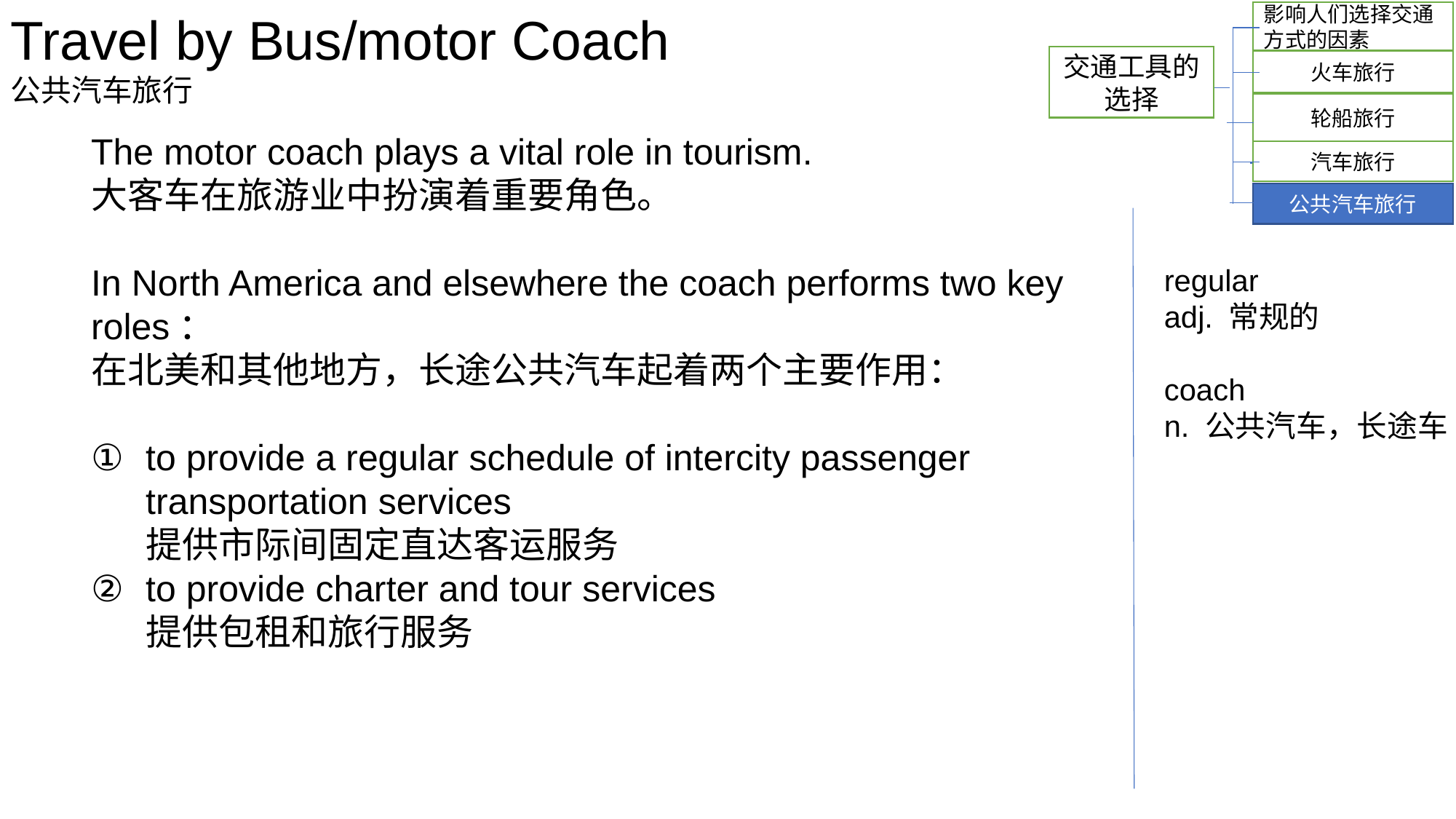

Travel by Bus/motor Coach
公共汽车旅行
影响人们选择交通方式的因素
交通工具的选择
火车旅行
轮船旅行
The motor coach plays a vital role in tourism.
大客车在旅游业中扮演着重要角色。

In North America and elsewhere the coach performs two key roles：
在北美和其他地方，长途公共汽车起着两个主要作用：

to provide a regular schedule of intercity passenger transportation services
提供市际间固定直达客运服务
to provide charter and tour services
提供包租和旅行服务
汽车旅行
公共汽车旅行
 regular
 adj. 常规的

 coach
 n. 公共汽车，长途车